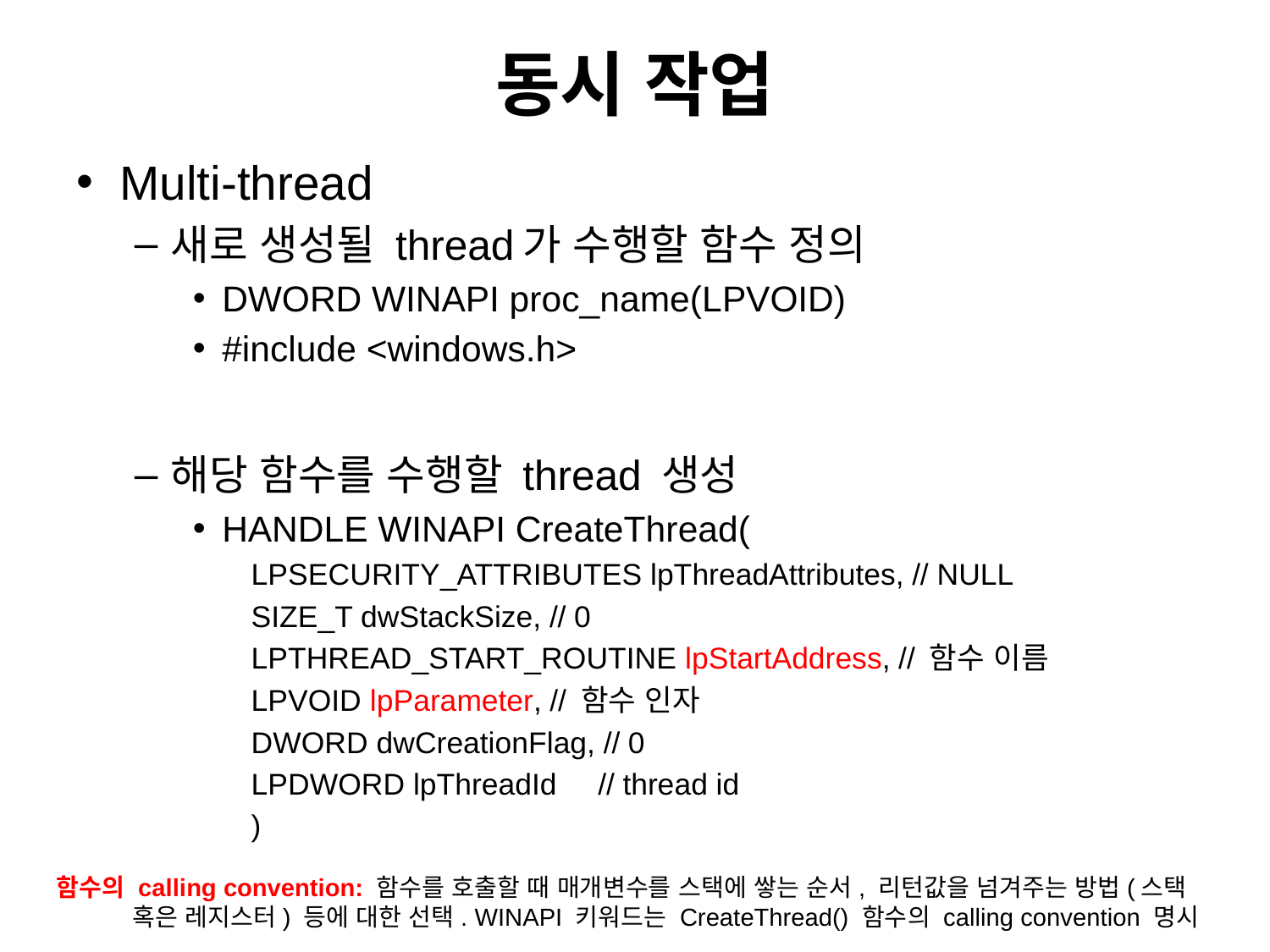

# 동시 작업
Multi-thread
새로 생성될 thread가 수행할 함수 정의
DWORD WINAPI proc_name(LPVOID)
#include <windows.h>

해당 함수를 수행할 thread 생성
HANDLE WINAPI CreateThread(
LPSECURITY_ATTRIBUTES lpThreadAttributes, // NULL
SIZE_T dwStackSize, // 0
LPTHREAD_START_ROUTINE lpStartAddress, // 함수 이름
LPVOID lpParameter, // 함수 인자
DWORD dwCreationFlag, // 0
LPDWORD lpThreadId     // thread id
)
함수의 calling convention: 함수를 호출할 때 매개변수를 스택에 쌓는 순서, 리턴값을 넘겨주는 방법(스택
          혹은 레지스터) 등에 대한 선택. WINAPI 키워드는 CreateThread() 함수의 calling convention 명시